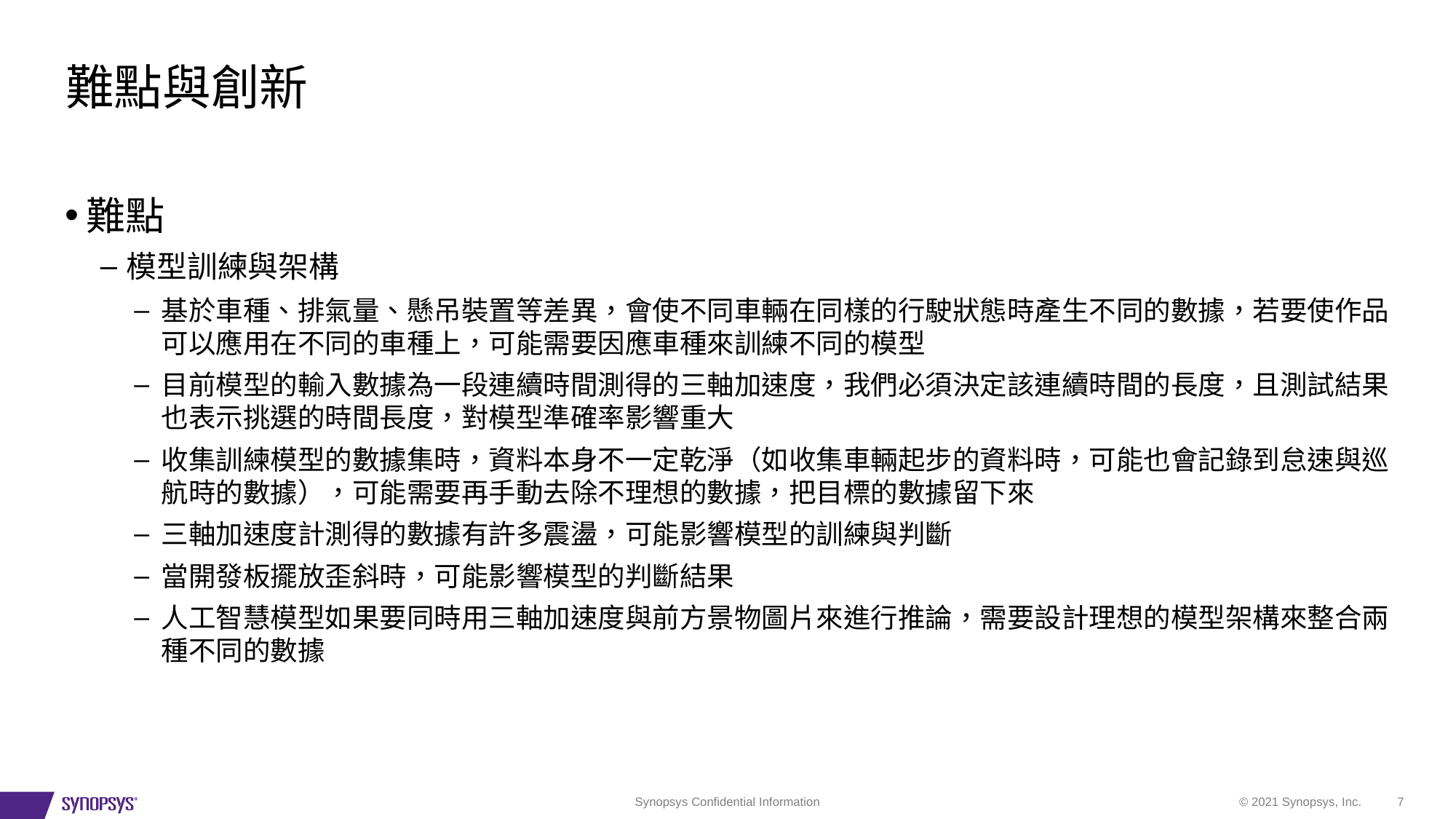

# 難點與創新
難點
模型訓練與架構
基於車種、排氣量、懸吊裝置等差異，會使不同車輛在同樣的行駛狀態時產生不同的數據，若要使作品可以應用在不同的車種上，可能需要因應車種來訓練不同的模型
目前模型的輸入數據為一段連續時間測得的三軸加速度，我們必須決定該連續時間的長度，且測試結果也表示挑選的時間長度，對模型準確率影響重大
收集訓練模型的數據集時，資料本身不一定乾淨（如收集車輛起步的資料時，可能也會記錄到怠速與巡航時的數據），可能需要再手動去除不理想的數據，把目標的數據留下來
三軸加速度計測得的數據有許多震盪，可能影響模型的訓練與判斷
當開發板擺放歪斜時，可能影響模型的判斷結果
人工智慧模型如果要同時用三軸加速度與前方景物圖片來進行推論，需要設計理想的模型架構來整合兩種不同的數據